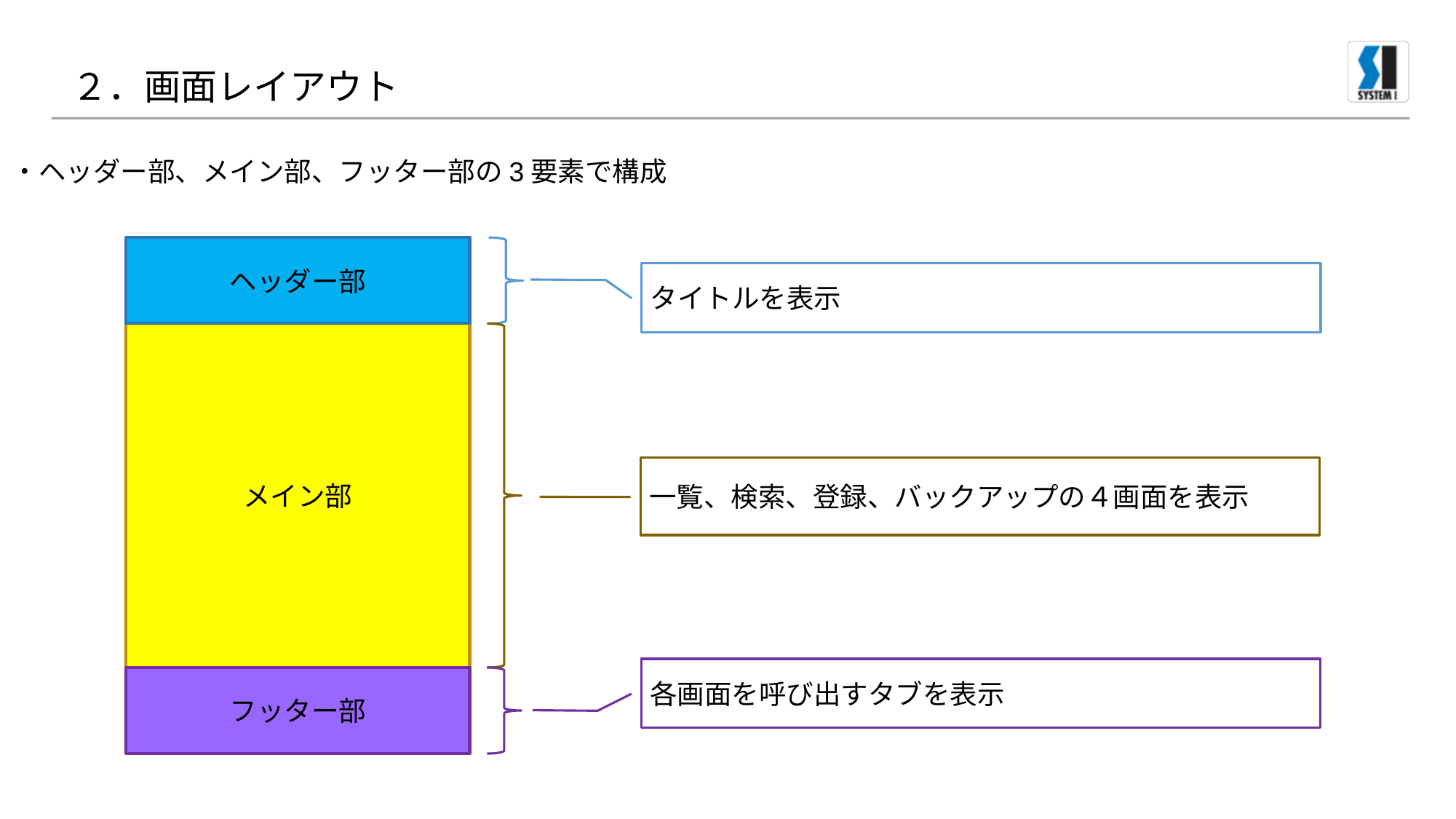

# ２．画面レイアウト
・ヘッダー部、メイン部、フッター部の3要素で構成
メイン部
ヘッダー部

タイトルを表示

一覧、検索、登録、バックアップの４画面を表示
各画面を呼び出すタブを表示
フッター部